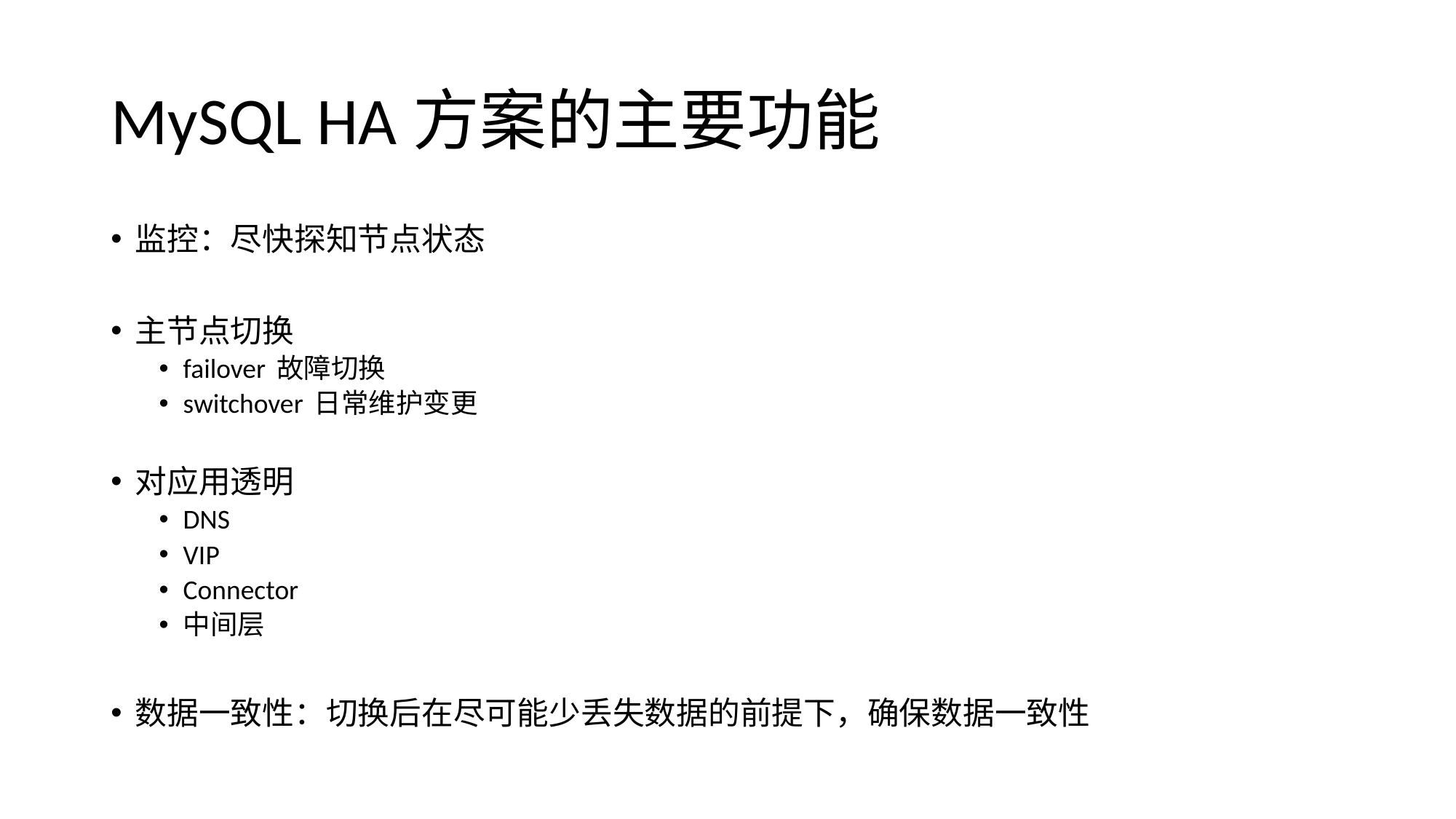

# MySQL HA方案的主要功能
监控：尽快探知节点状态

主节点切换
failover 故障切换
switchover 日常维护变更

对应用透明
DNS
VIP
Connector
中间层

数据一致性：切换后在尽可能少丢失数据的前提下，确保数据一致性